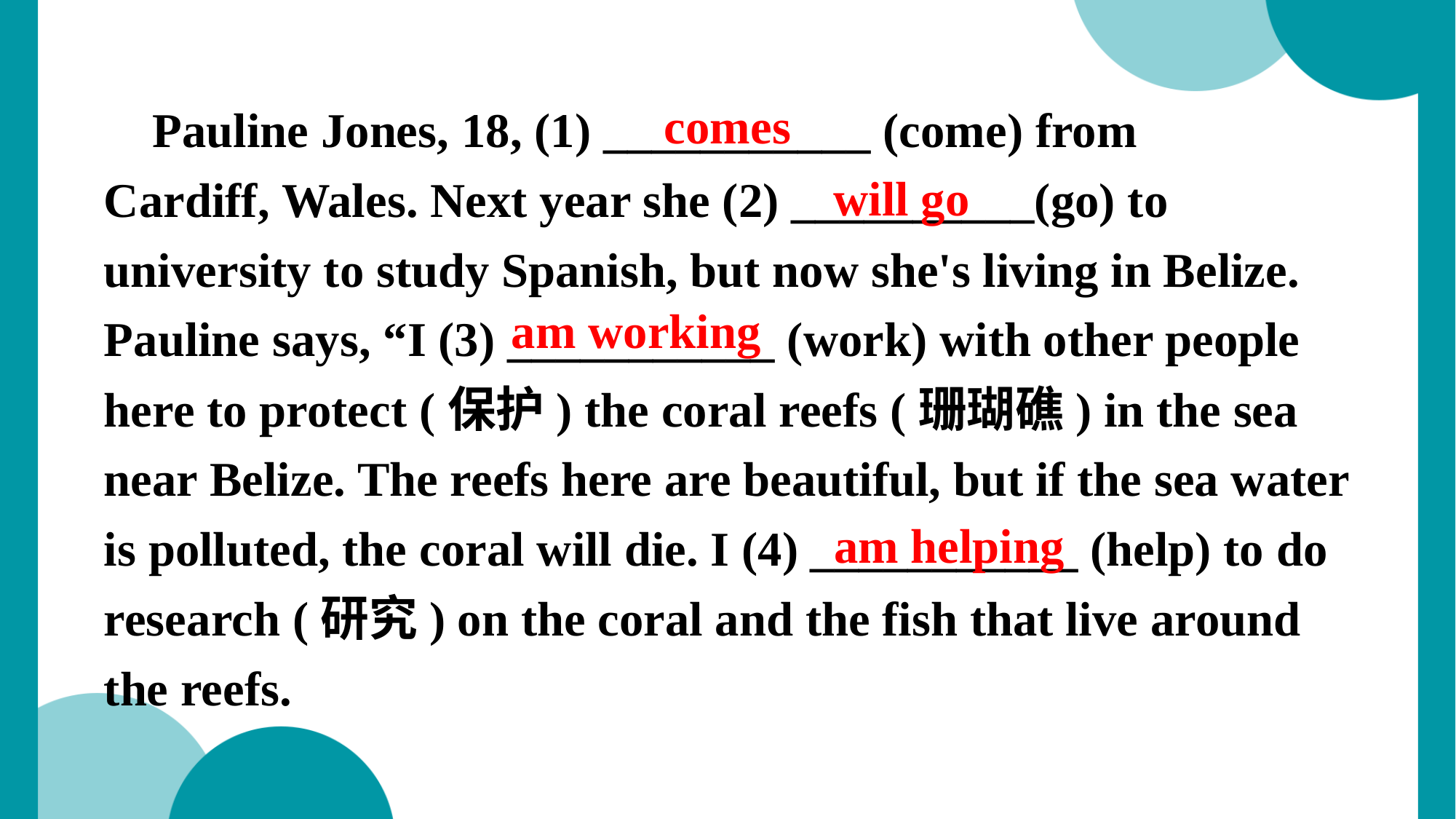

Pauline Jones, 18, (1) ___________ (come) from
Cardiff, Wales. Next year she (2) __________(go) to university to study Spanish, but now she's living in Belize. Pauline says, “I (3) ___________ (work) with other people here to protect (保护) the coral reefs (珊瑚礁) in the sea near Belize. The reefs here are beautiful, but if the sea water is polluted, the coral will die. I (4) ___________ (help) to do research (研究) on the coral and the fish that live around the reefs.
comes
will go
am working
am helping